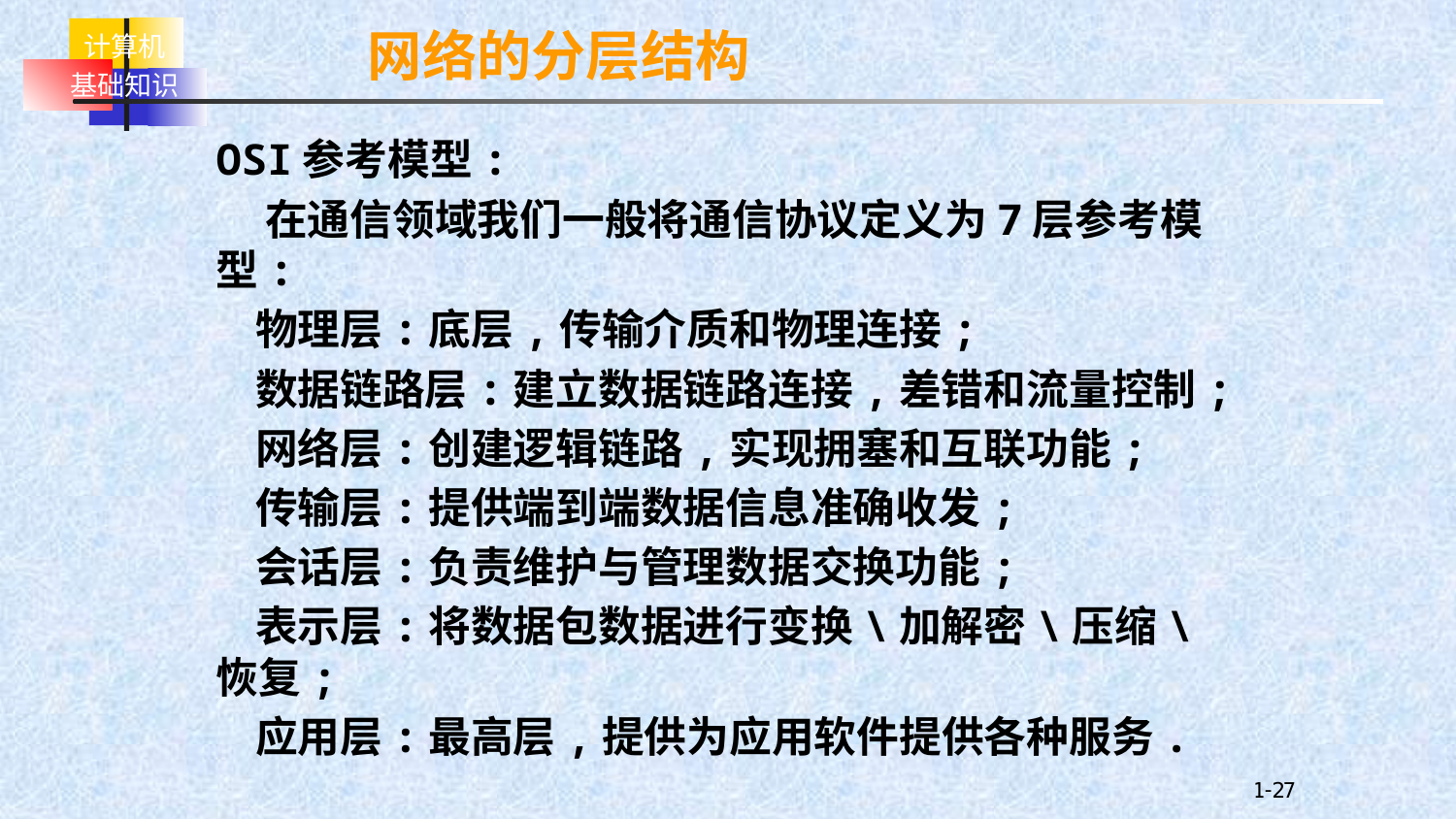

网络的分层结构
OSI参考模型:
    在通信领域我们一般将通信协议定义为7层参考模型:
   物理层:底层,传输介质和物理连接;
   数据链路层:建立数据链路连接,差错和流量控制;
   网络层:创建逻辑链路,实现拥塞和互联功能;
   传输层:提供端到端数据信息准确收发;
   会话层:负责维护与管理数据交换功能;
   表示层:将数据包数据进行变换\加解密\压缩\恢复;
   应用层:最高层,提供为应用软件提供各种服务.

1-27